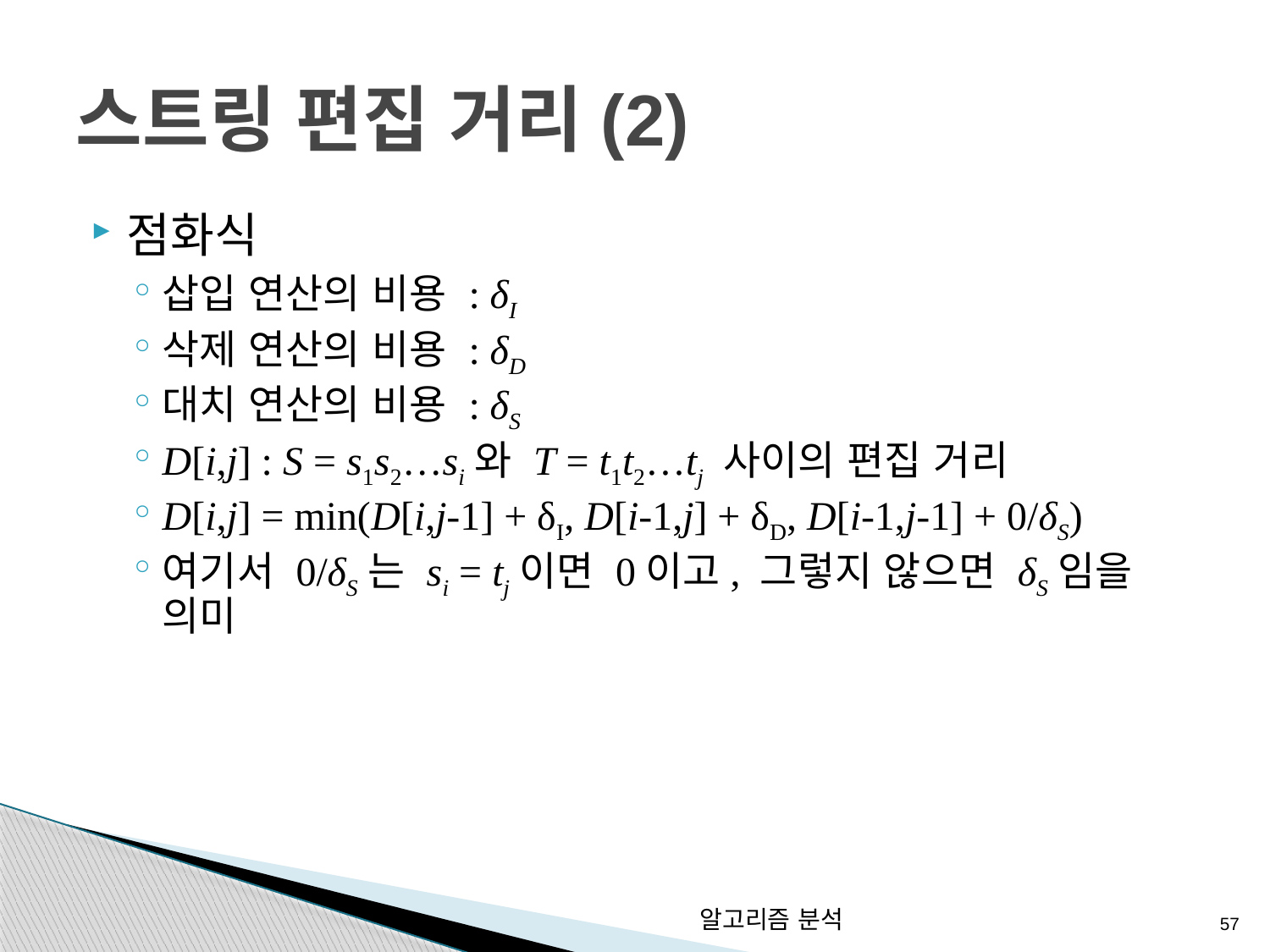

# 스트링 편집 거리(2)
점화식
삽입 연산의 비용 : δI
삭제 연산의 비용 : δD
대치 연산의 비용 : δS
D[i,j] : S = s1s2…si와 T = t1t2…tj 사이의 편집 거리
D[i,j] = min(D[i,j-1] + δI, D[i-1,j] + δD, D[i-1,j-1] + 0/δS)
여기서 0/δS는 si = tj이면 0이고, 그렇지 않으면 δS임을 의미
57
알고리즘 분석